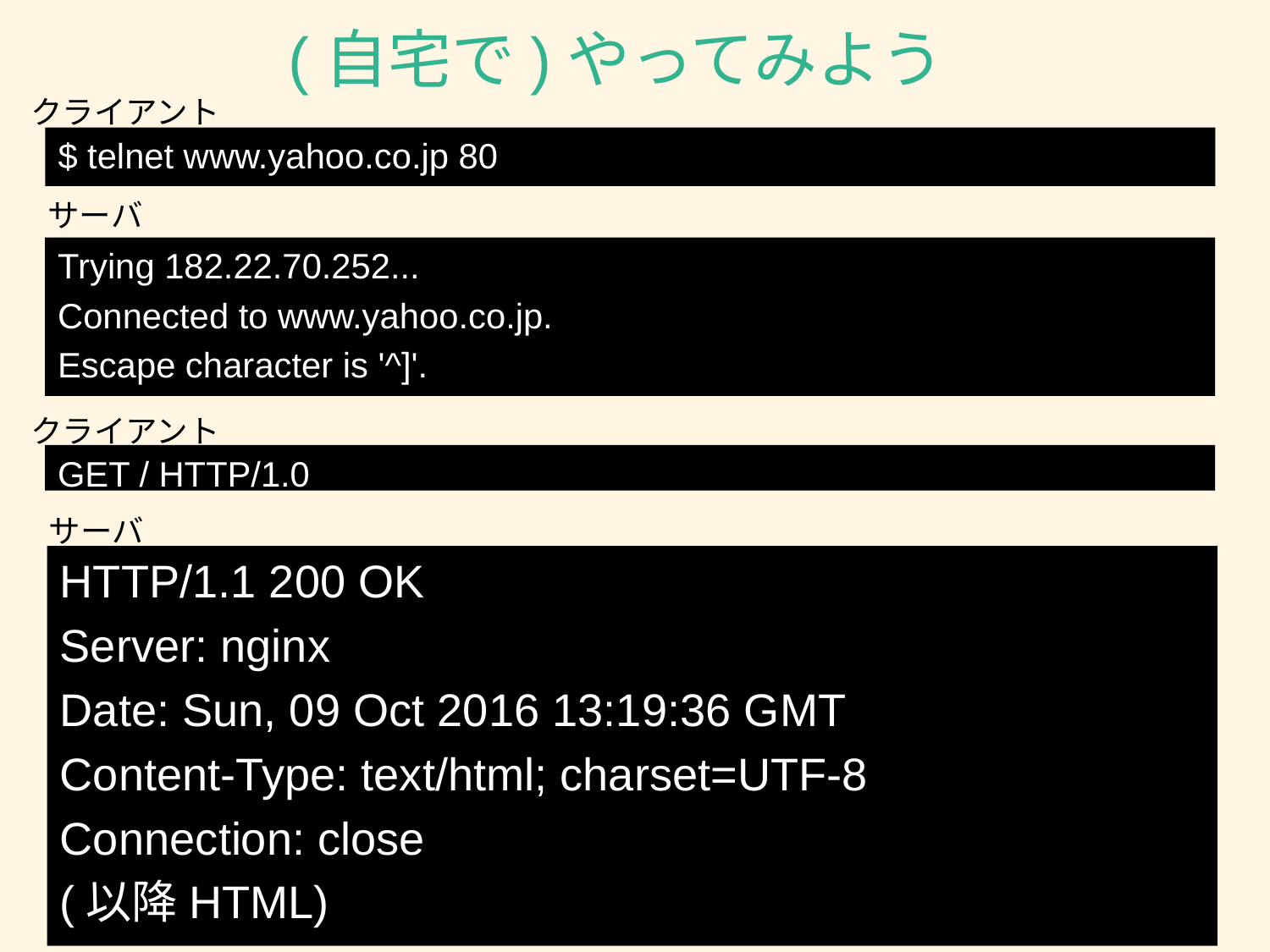

(自宅で)やってみよう
クライアント
$ telnet www.yahoo.co.jp 80

サーバ
Trying 182.22.70.252...
Connected to www.yahoo.co.jp.
Escape character is '^]'.
クライアント
GET / HTTP/1.0
サーバ
HTTP/1.1 200 OK
Server: nginx
Date: Sun, 09 Oct 2016 13:19:36 GMT
Content-Type: text/html; charset=UTF-8
Connection: close
(以降HTML)